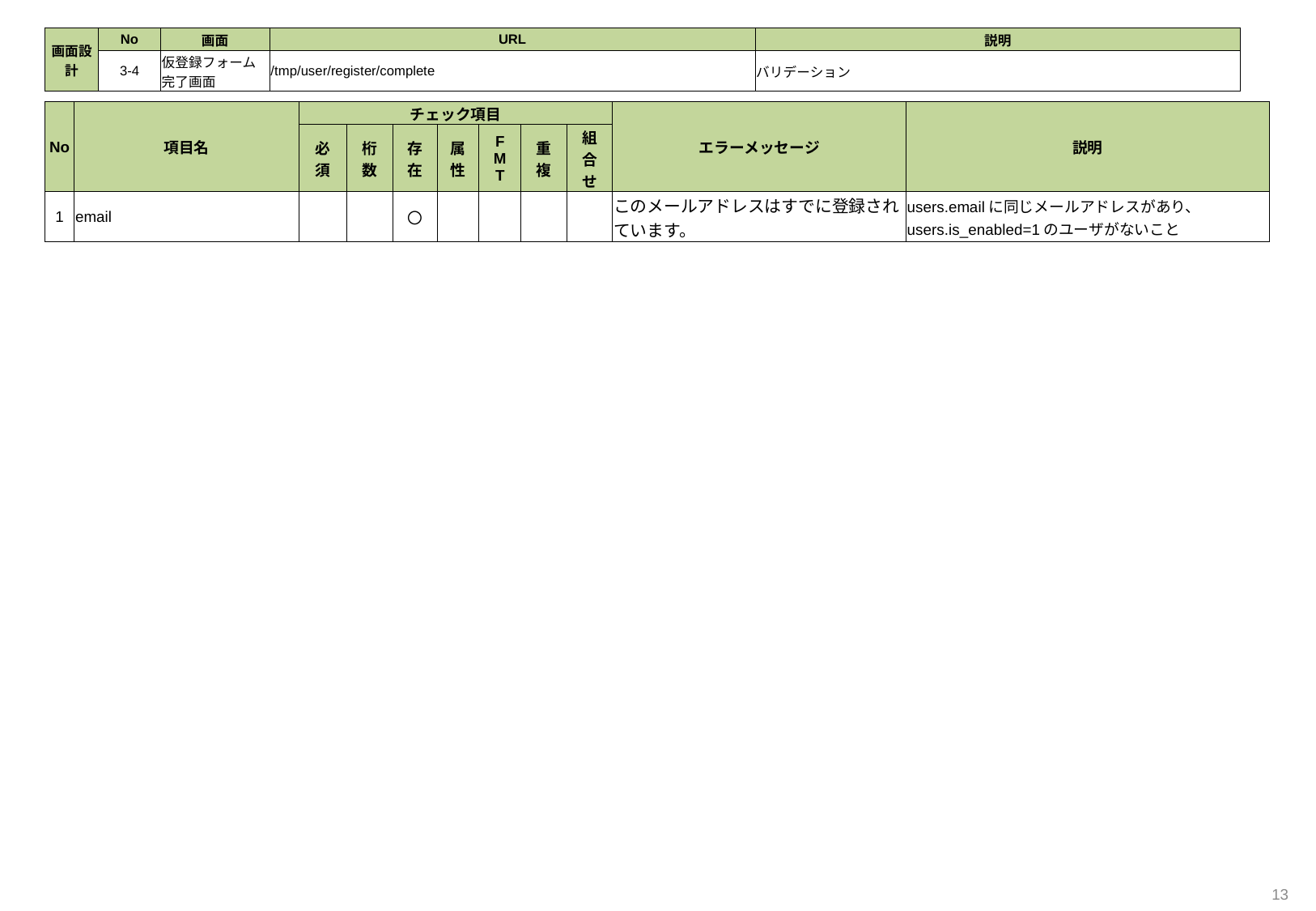

| 画面設計 | No | 画面 | URL | 説明 |
| --- | --- | --- | --- | --- |
|  | 3-4 | 仮登録フォーム完了画面 | /tmp/user/register/complete | バリデーション |
| No | 項目名 | チェック項目 |  |  |  |  |  |  | エラーメッセージ | 説明 |
| --- | --- | --- | --- | --- | --- | --- | --- | --- | --- | --- |
|  |  | 必 須 | 桁 数 | 存 在 | 属 性 | F M T | 重 複 | 組 合 せ |  |  |
| 1 | email |  |  | 〇 |  |  |  |  | このメールアドレスはすでに登録されています。 | users.emailに同じメールアドレスがあり、 users.is\_enabled=1のユーザがないこと |
13